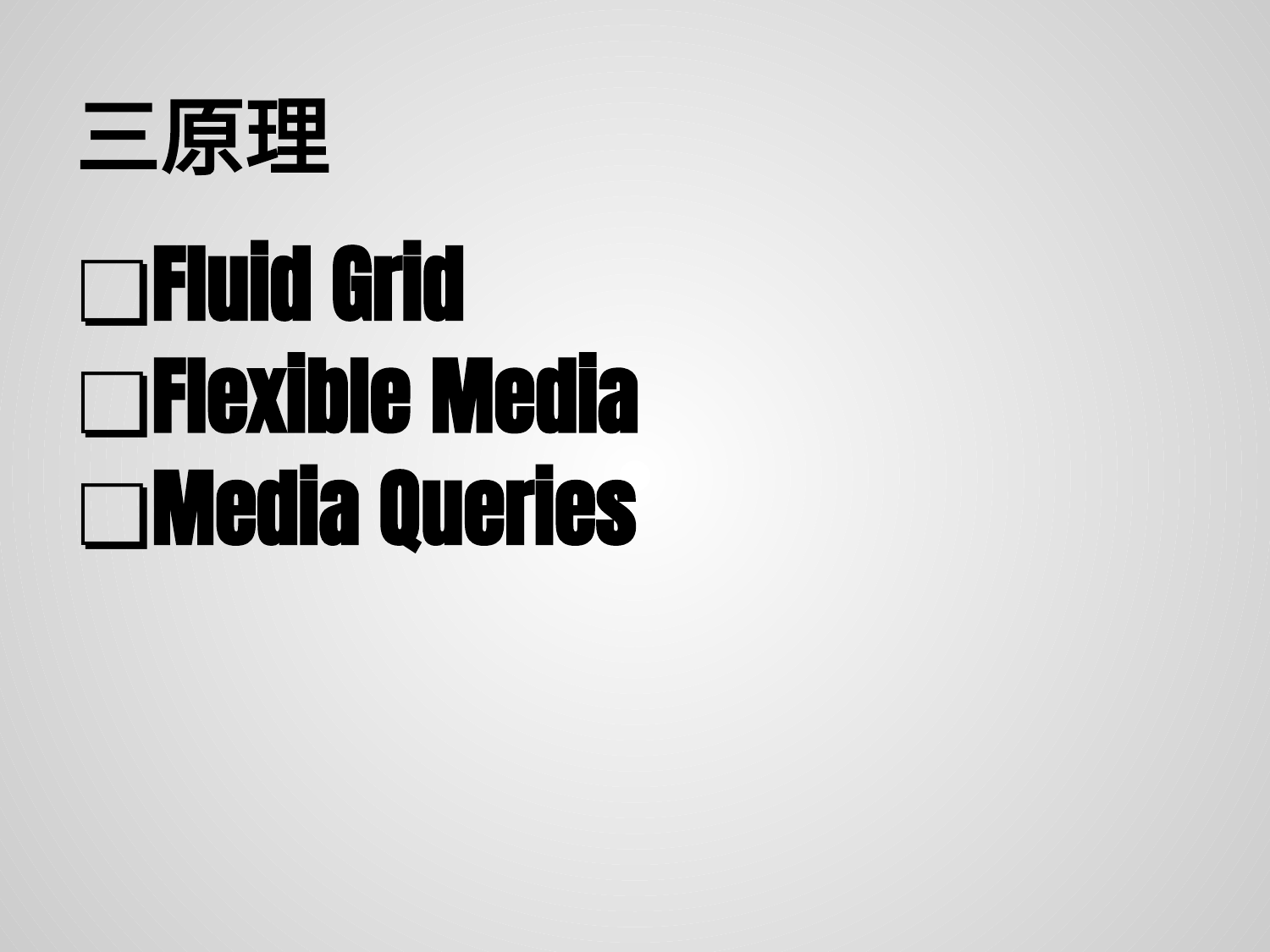

# 三原理
Fluid Grid
Flexible Media
Media Queries